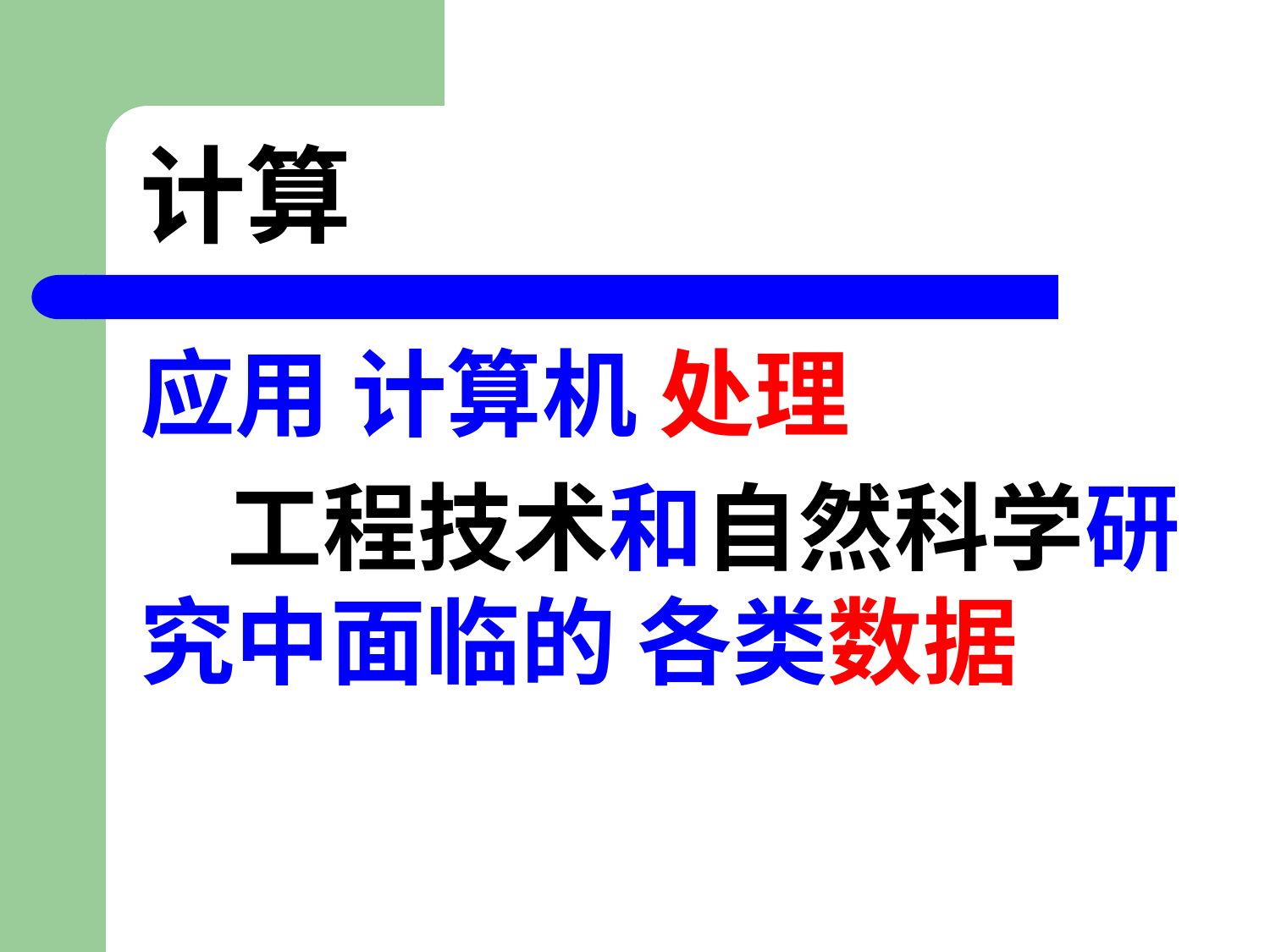

# 计算
应用 计算机 处理
   工程技术和自然科学研究中面临的 各类数据